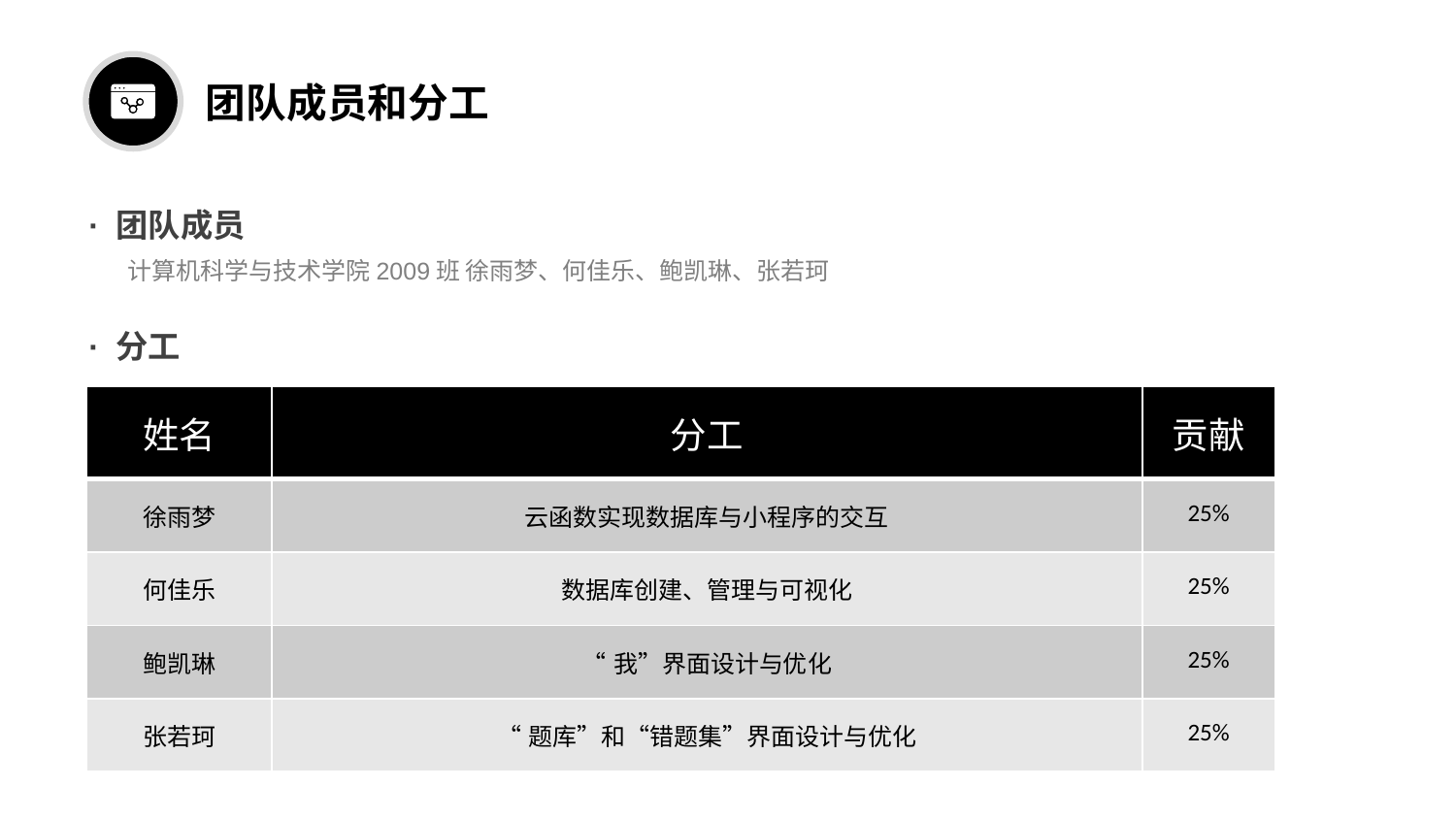

团队成员和分工

· 团队成员
计算机科学与技术学院2009班 徐雨梦、何佳乐、鲍凯琳、张若珂
· 分工
| 姓名 | 分工 | 贡献 |
| --- | --- | --- |
| 徐雨梦 | 云函数实现数据库与小程序的交互 | 25% |
| 何佳乐 | 数据库创建、管理与可视化 | 25% |
| 鲍凯琳 | “我”界面设计与优化 | 25% |
| 张若珂 | “题库”和“错题集”界面设计与优化 | 25% |